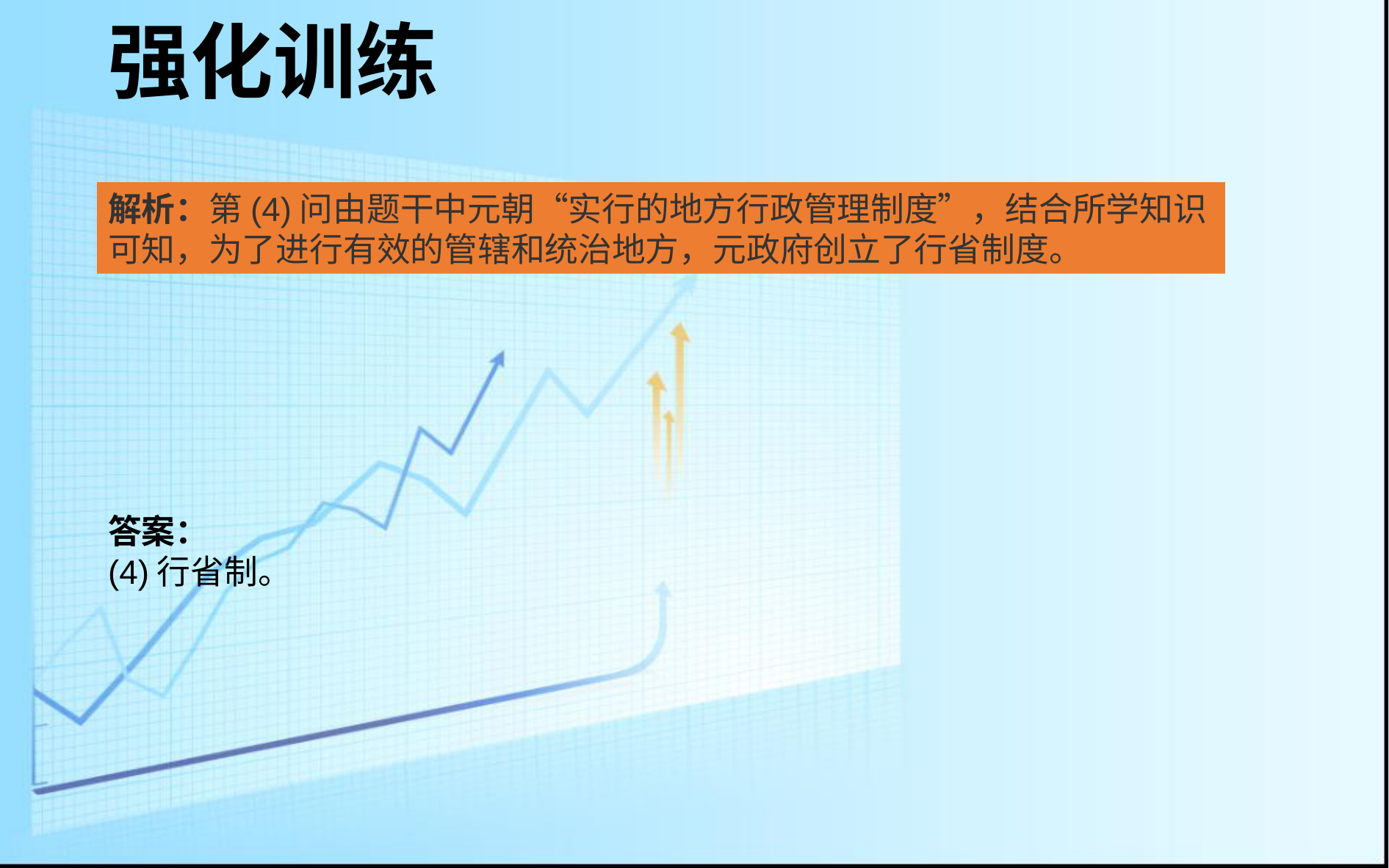

强化训练
解析：第(4)问由题干中元朝“实行的地方行政管理制度”，结合所学知识可知，为了进行有效的管辖和统治地方，元政府创立了行省制度。
答案：
(4)行省制。